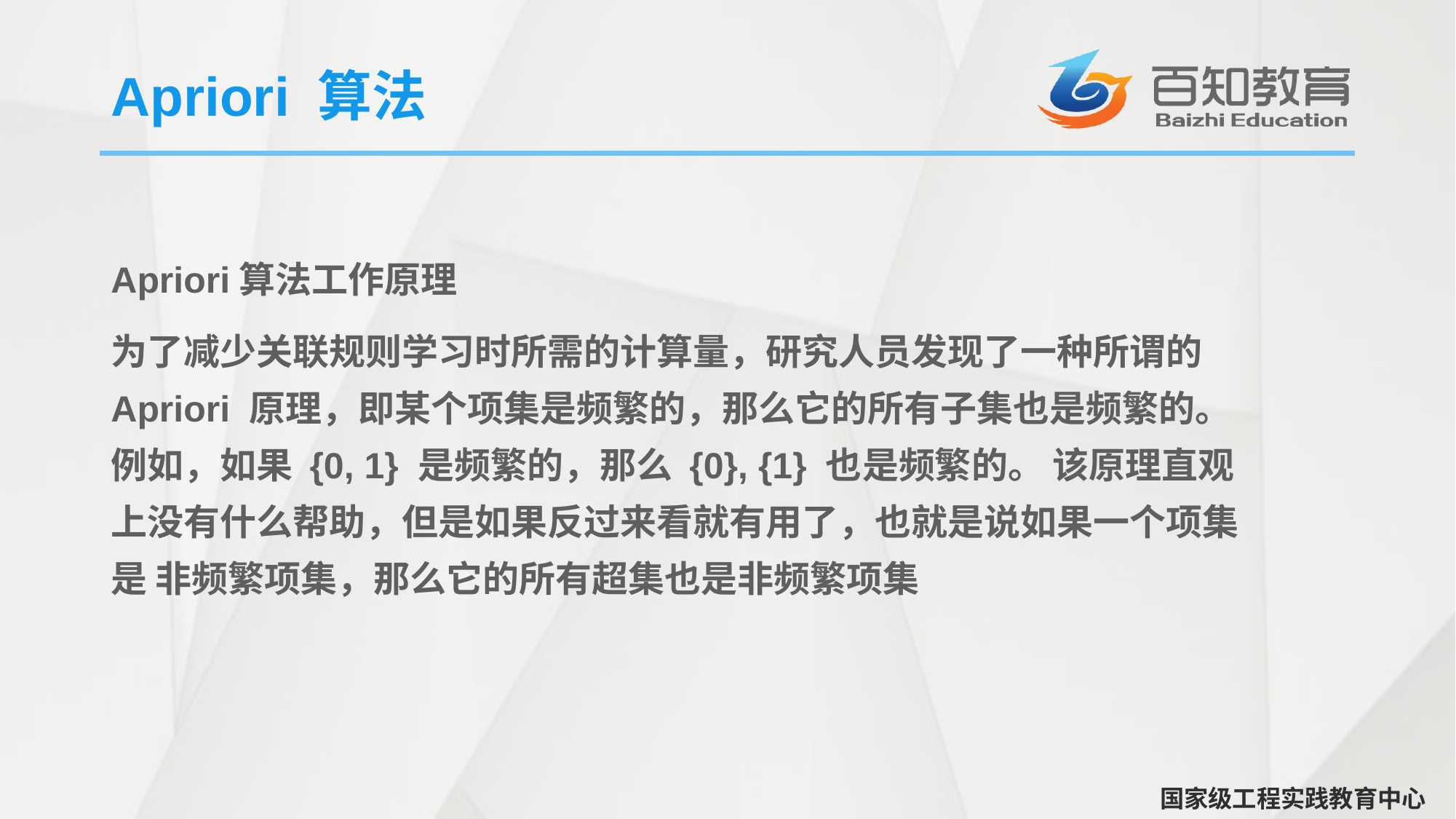

# Apriori 算法

Apriori算法工作原理
为了减少关联规则学习时所需的计算量，研究人员发现了一种所谓的 Apriori 原理，即某个项集是频繁的，那么它的所有子集也是频繁的。 例如，如果 {0, 1} 是频繁的，那么 {0}, {1} 也是频繁的。 该原理直观上没有什么帮助，但是如果反过来看就有用了，也就是说如果一个项集是 非频繁项集，那么它的所有超集也是非频繁项集